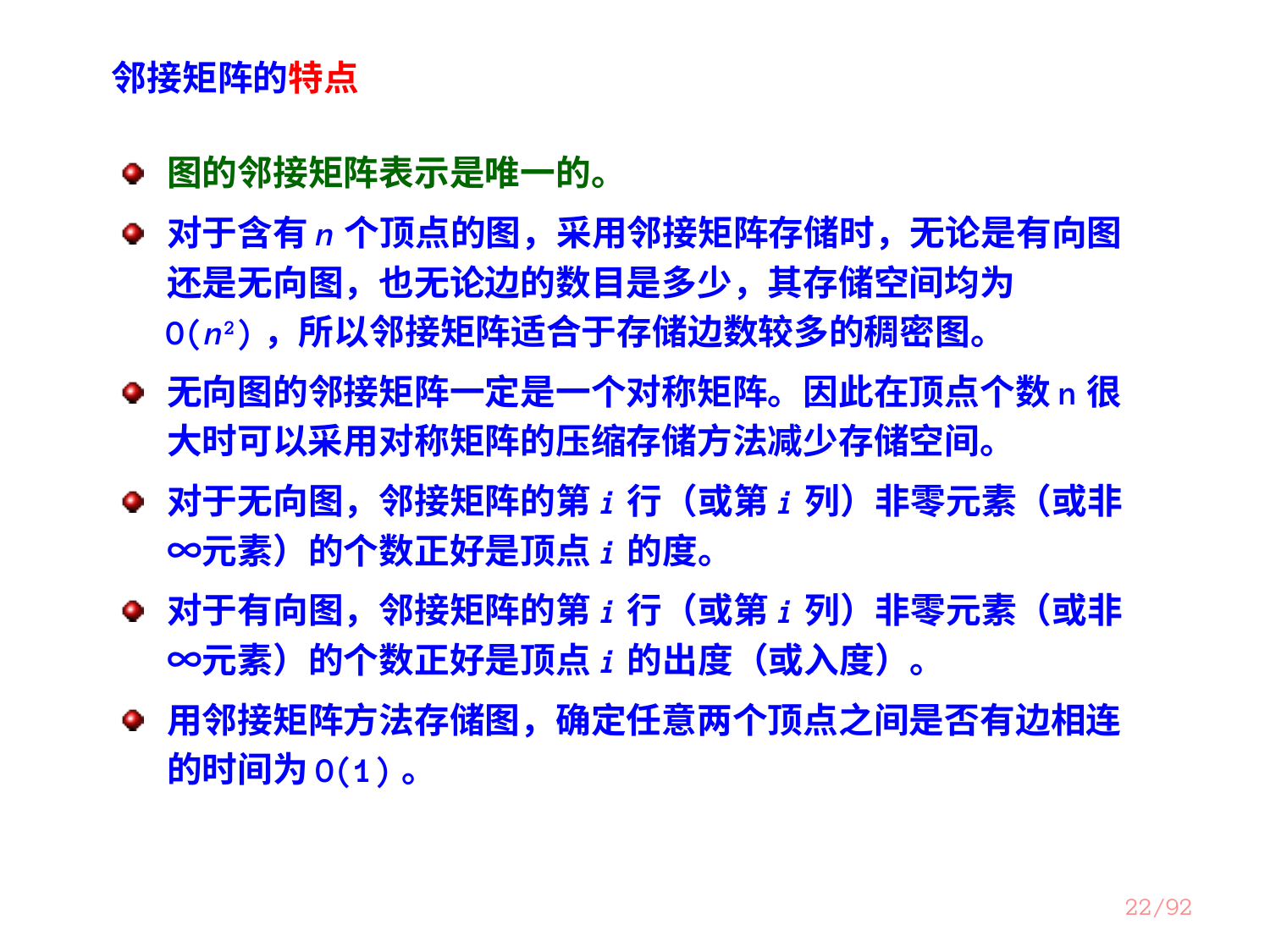

邻接矩阵的特点
图的邻接矩阵表示是唯一的。
对于含有n个顶点的图，采用邻接矩阵存储时，无论是有向图还是无向图，也无论边的数目是多少，其存储空间均为O(n2)，所以邻接矩阵适合于存储边数较多的稠密图。
无向图的邻接矩阵一定是一个对称矩阵。因此在顶点个数n很大时可以采用对称矩阵的压缩存储方法减少存储空间。
对于无向图，邻接矩阵的第i行（或第i列）非零元素（或非∞元素）的个数正好是顶点i的度。
对于有向图，邻接矩阵的第i行（或第i列）非零元素（或非∞元素）的个数正好是顶点i的出度（或入度）。
用邻接矩阵方法存储图，确定任意两个顶点之间是否有边相连的时间为O(1)。
22/92